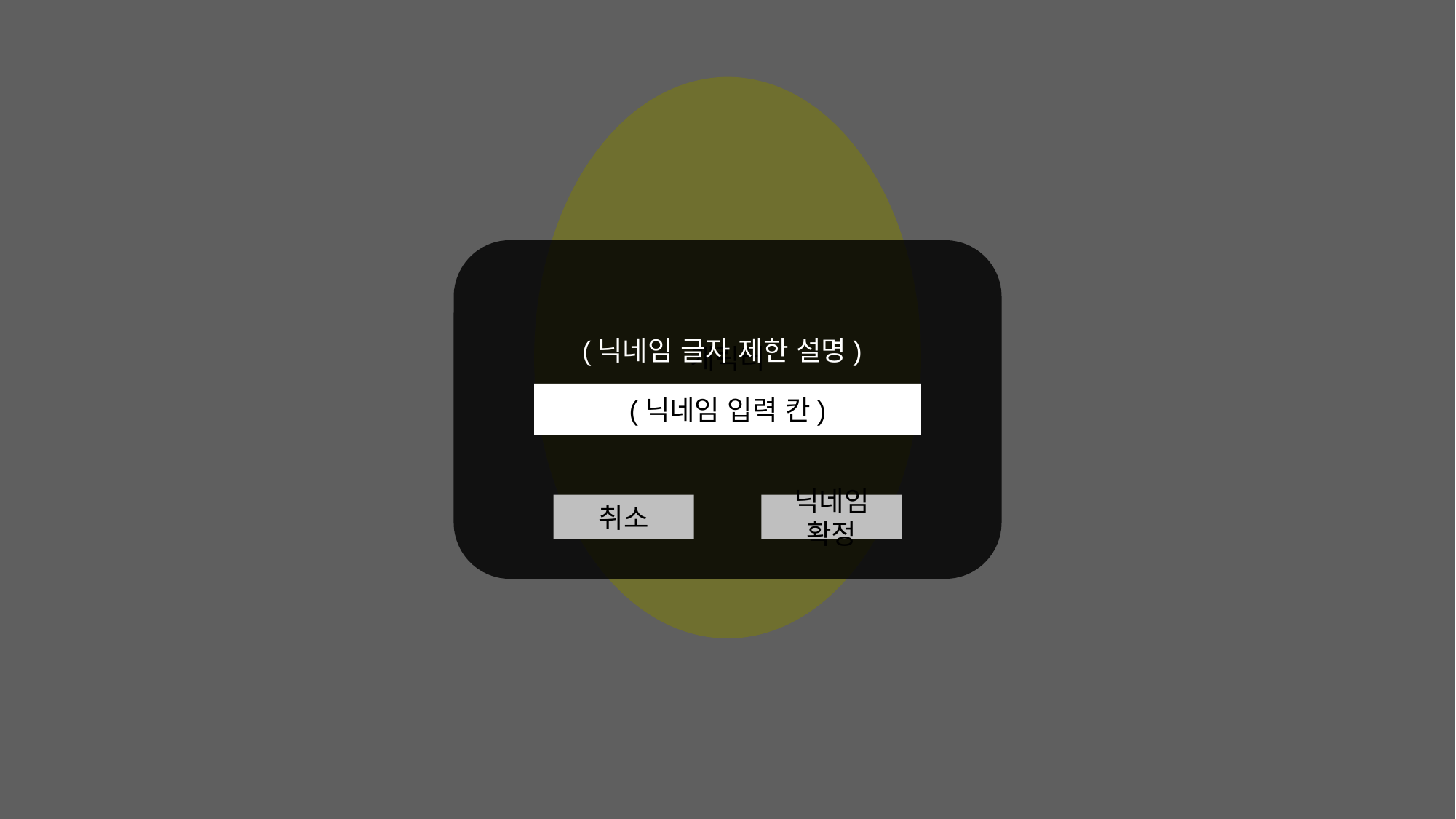

#
캐릭터

(닉네임 글자 제한 설명)
(닉네임 입력 칸)
취소
닉네임 확정